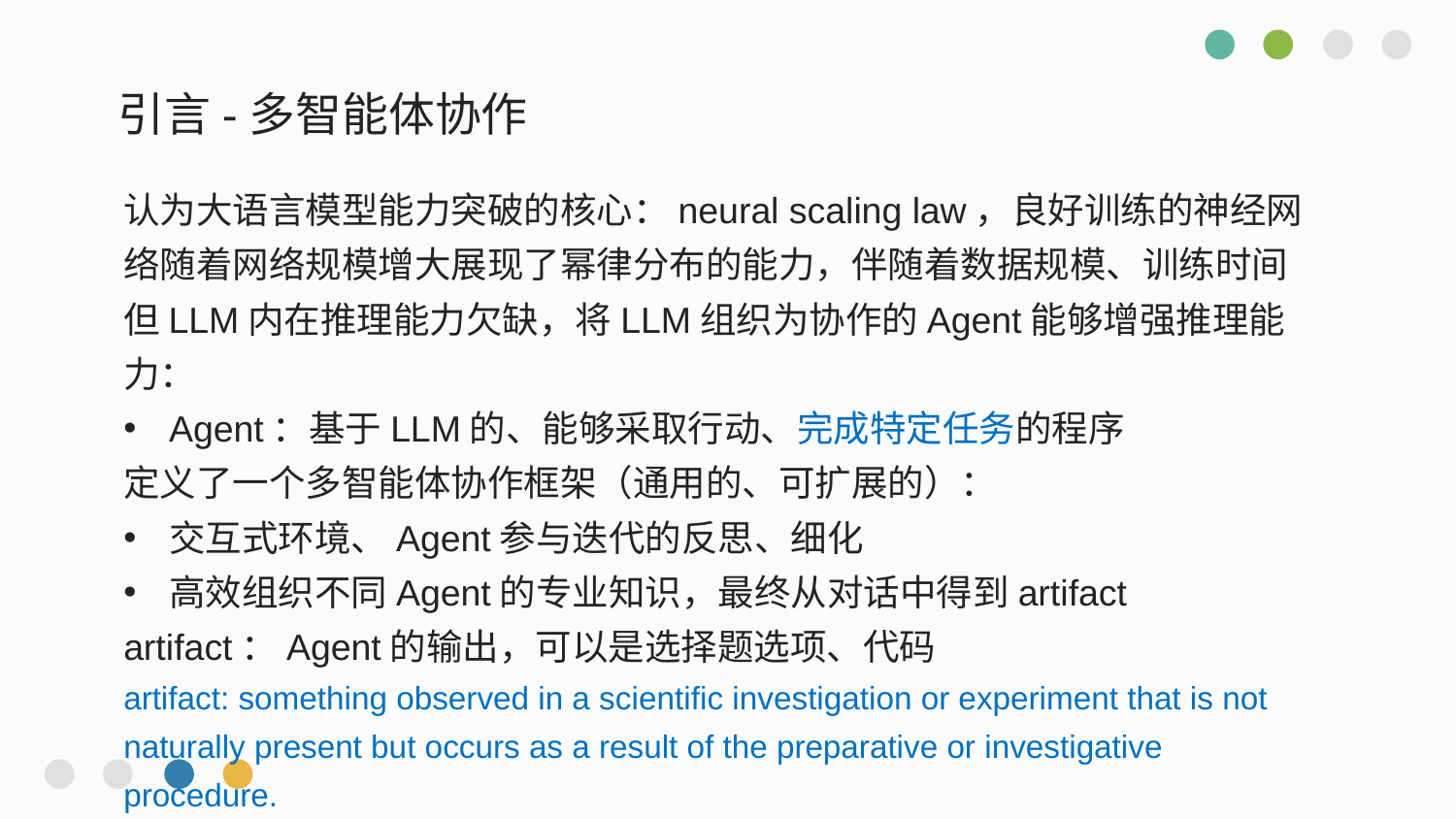

# 引言-多智能体协作
认为大语言模型能力突破的核心：neural scaling law，良好训练的神经网络随着网络规模增大展现了幂律分布的能力，伴随着数据规模、训练时间
但LLM内在推理能力欠缺，将LLM组织为协作的Agent能够增强推理能力：
Agent：基于LLM的、能够采取行动、完成特定任务的程序
定义了一个多智能体协作框架（通用的、可扩展的）：
交互式环境、Agent参与迭代的反思、细化
高效组织不同Agent的专业知识，最终从对话中得到artifact
artifact：Agent的输出，可以是选择题选项、代码
artifact: something observed in a scientific investigation or experiment that is not naturally present but occurs as a result of the preparative or investigative procedure.